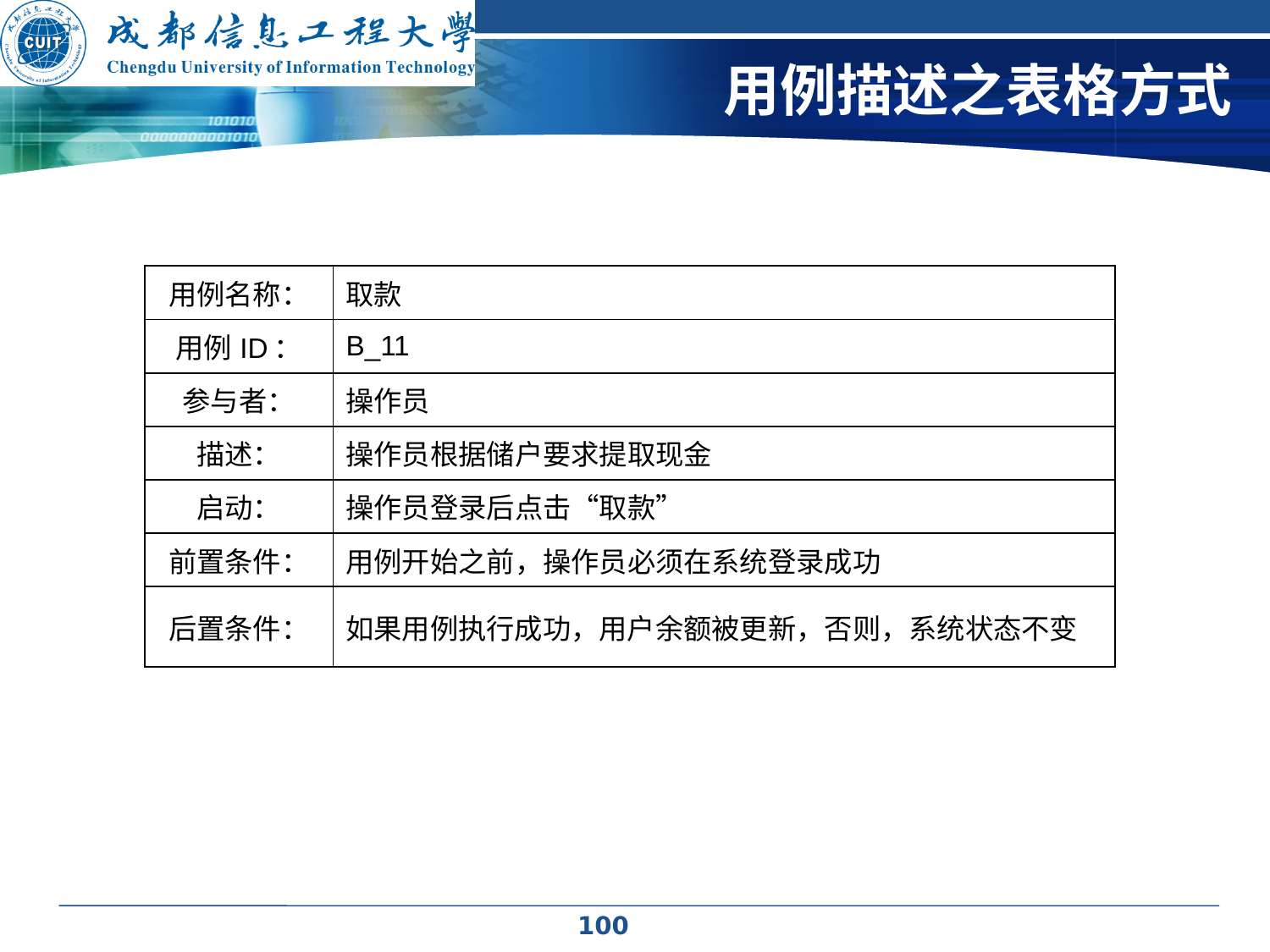

# 用例描述之表格方式
| 用例名称： | 取款 |
| --- | --- |
| 用例ID： | B\_11 |
| 参与者： | 操作员 |
| 描述： | 操作员根据储户要求提取现金 |
| 启动： | 操作员登录后点击“取款” |
| 前置条件： | 用例开始之前，操作员必须在系统登录成功 |
| 后置条件： | 如果用例执行成功，用户余额被更新，否则，系统状态不变 |
100